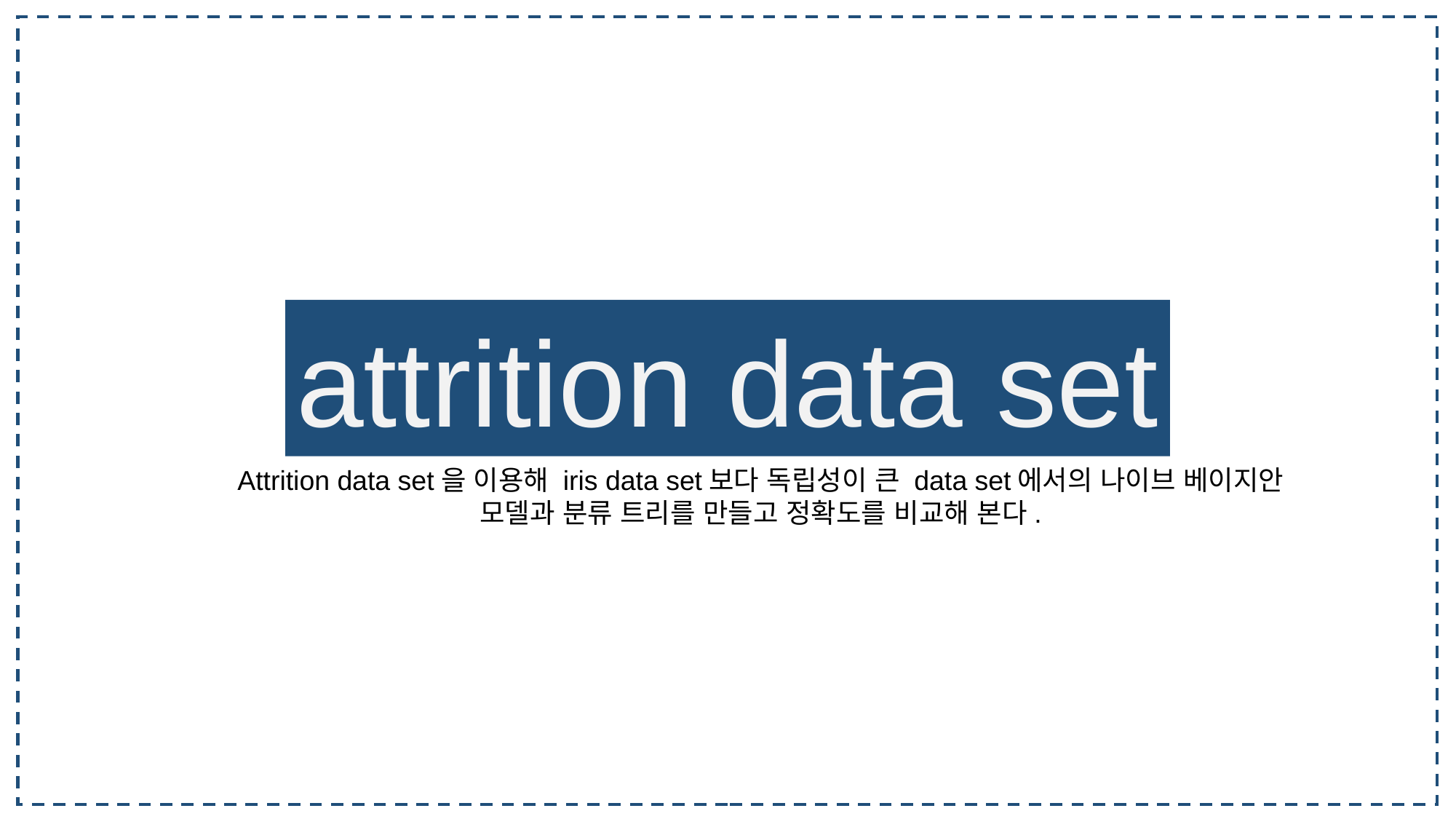

attrition data set
Attrition data set을 이용해 iris data set보다 독립성이 큰 data set에서의 나이브 베이지안 모델과 분류 트리를 만들고 정확도를 비교해 본다.